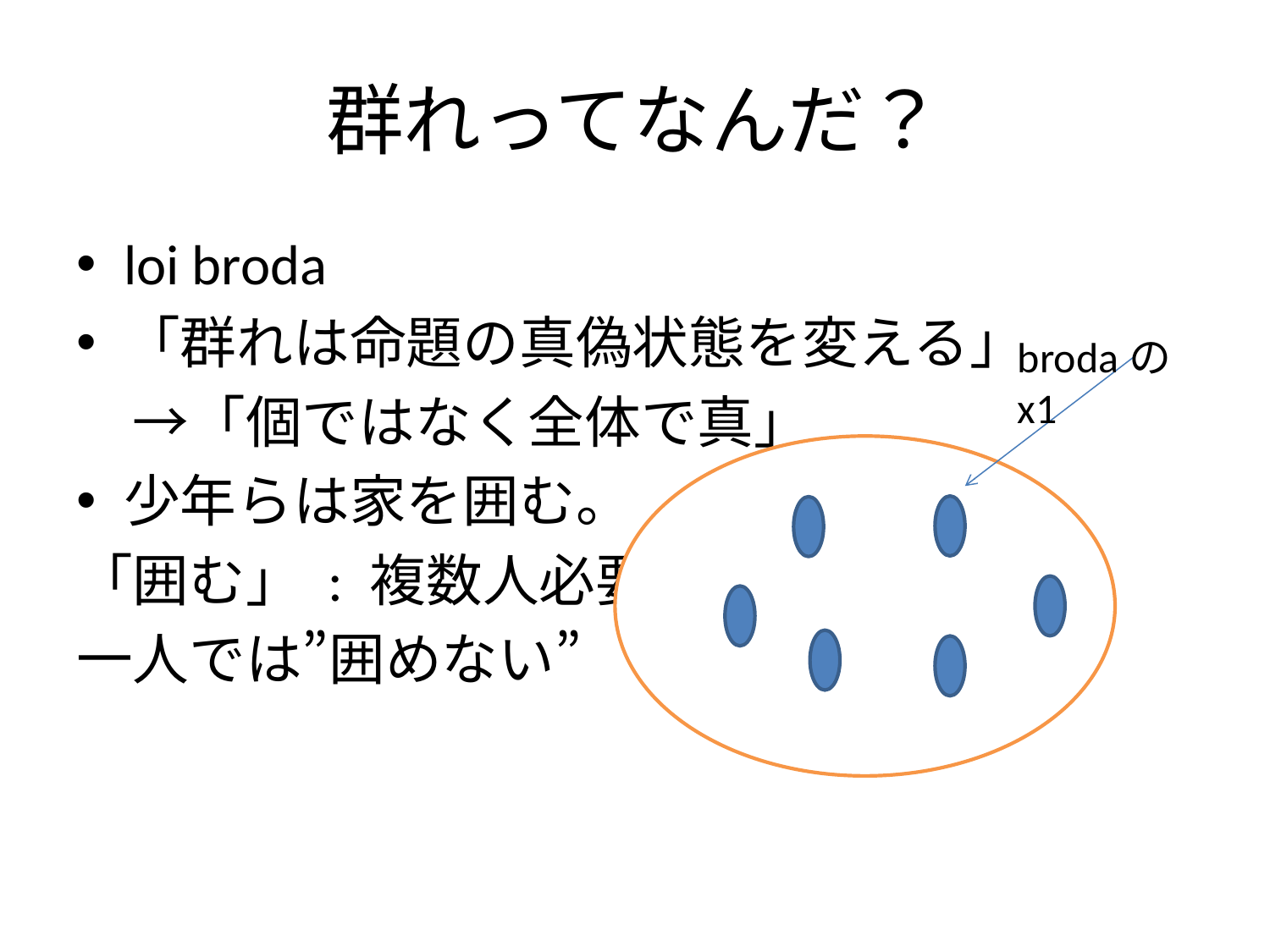

# 群れってなんだ？
loi broda
「群れは命題の真偽状態を変える」
　→「個ではなく全体で真」
少年らは家を囲む。
「囲む」 : 複数人必要
一人では”囲めない”

brodaのx1